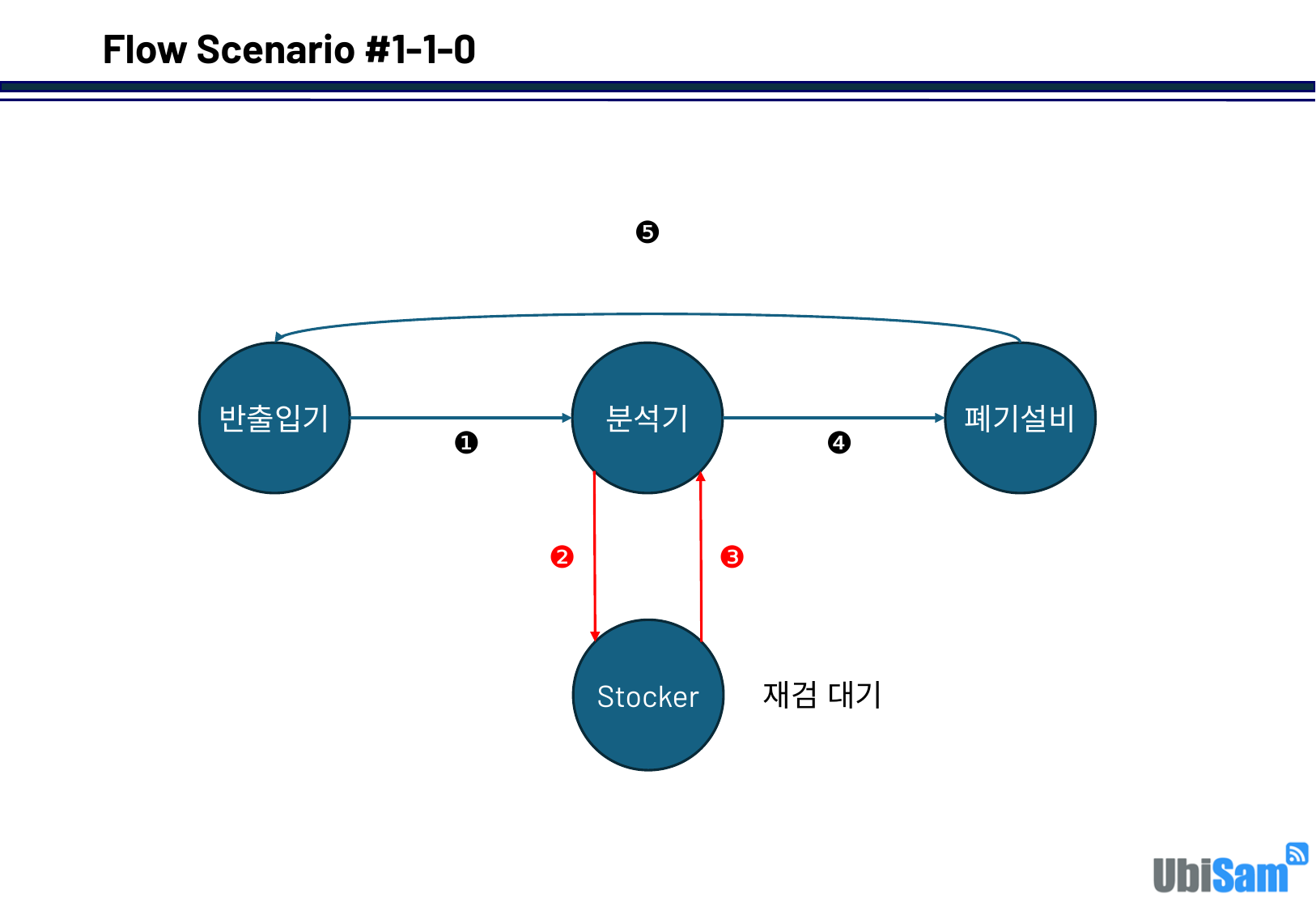

# Flow Scenario #1-1-0
❺
반출입기
분석기
폐기설비
❶
❹
❷
❸
Stocker
재검 대기